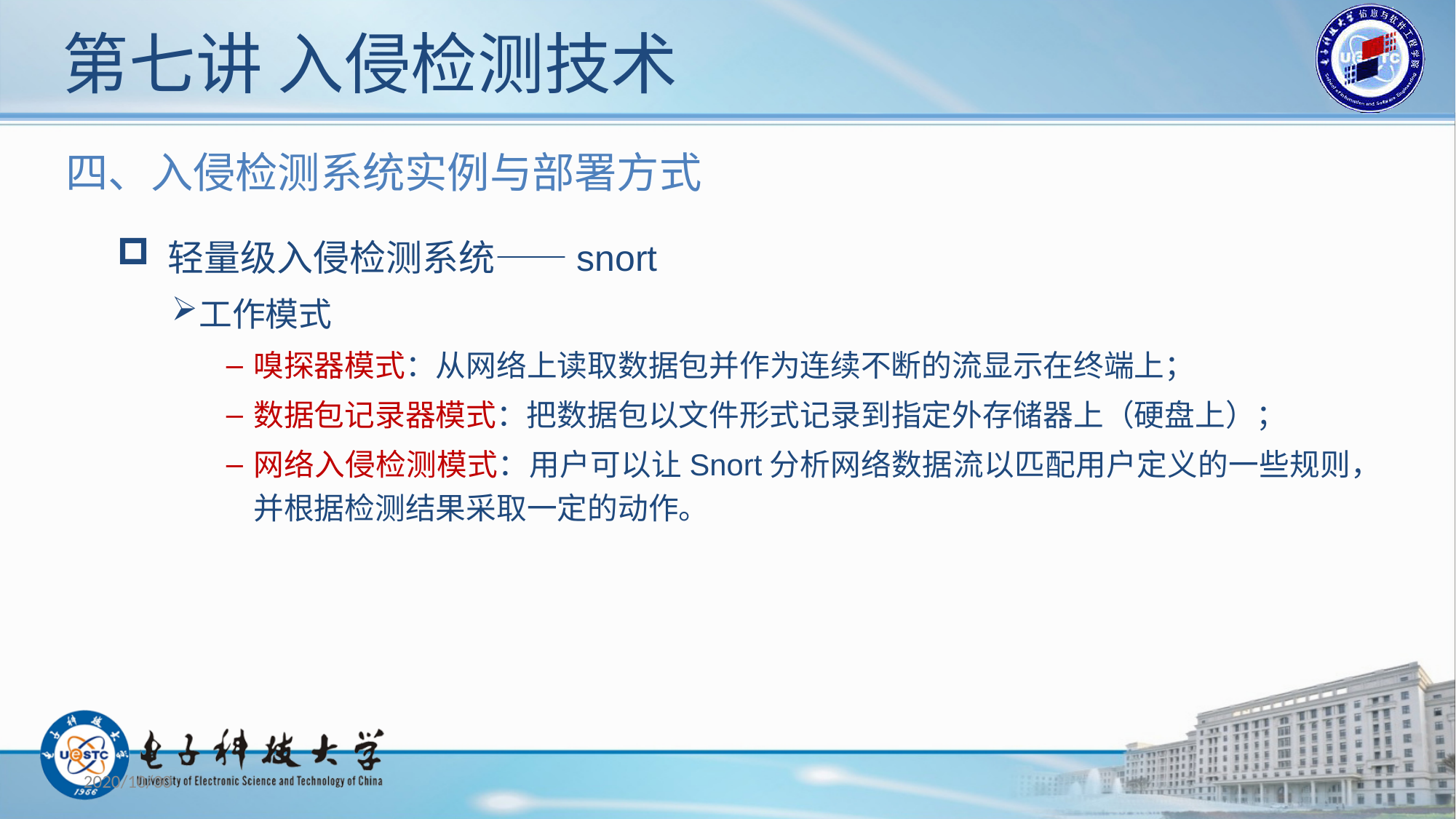

# 第七讲 入侵检测技术
四、入侵检测系统实例与部署方式
 轻量级入侵检测系统——snort
工作模式
嗅探器模式：从网络上读取数据包并作为连续不断的流显示在终端上；
数据包记录器模式：把数据包以文件形式记录到指定外存储器上（硬盘上）；
网络入侵检测模式：用户可以让Snort分析网络数据流以匹配用户定义的一些规则，并根据检测结果采取一定的动作。
2020/10/30